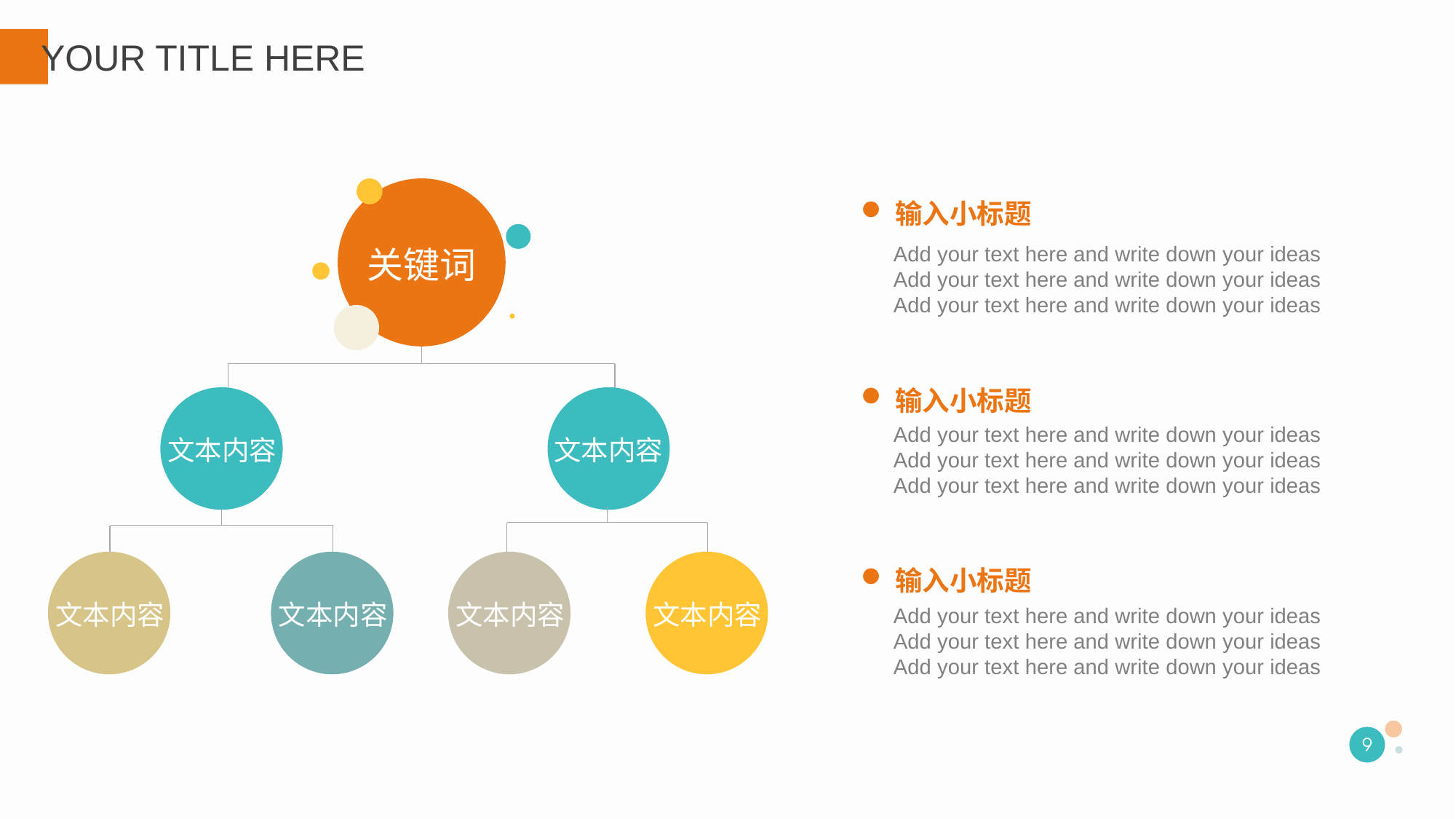

YOUR TITLE HERE

关键词

输入小标题
Add your text here and write down your ideas
Add your text here and write down your ideas
Add your text here and write down your ideas

输入小标题
Add your text here and write down your ideas
Add your text here and write down your ideas
Add your text here and write down your ideas

文本内容

文本内容

文本内容

文本内容

文本内容

文本内容
输入小标题
Add your text here and write down your ideas
Add your text here and write down your ideas
Add your text here and write down your ideas
9